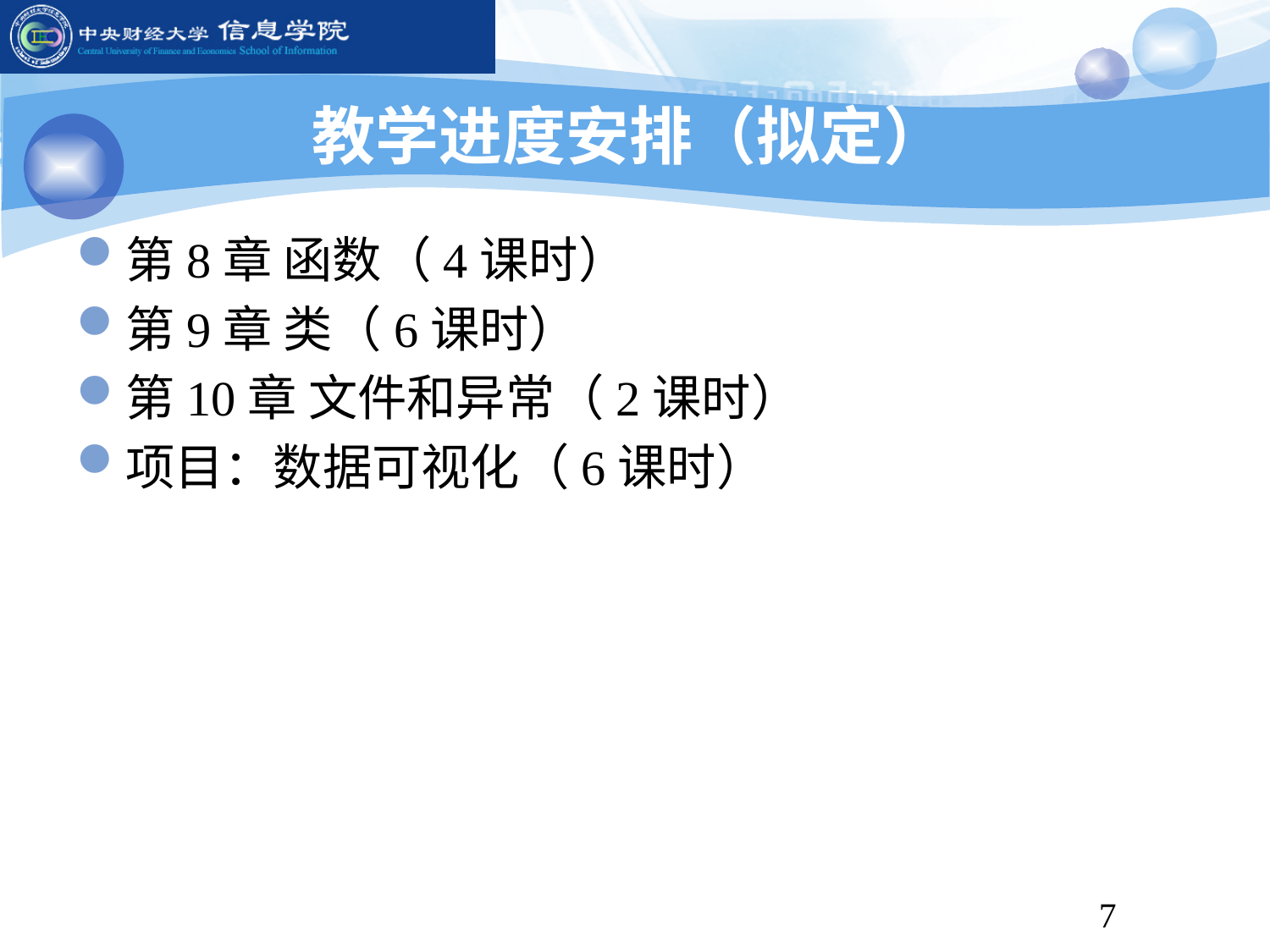

# 教学进度安排（拟定）
第8章 函数（4课时）
第9章 类（6课时）
第10章 文件和异常（2课时）
项目：数据可视化（6课时）